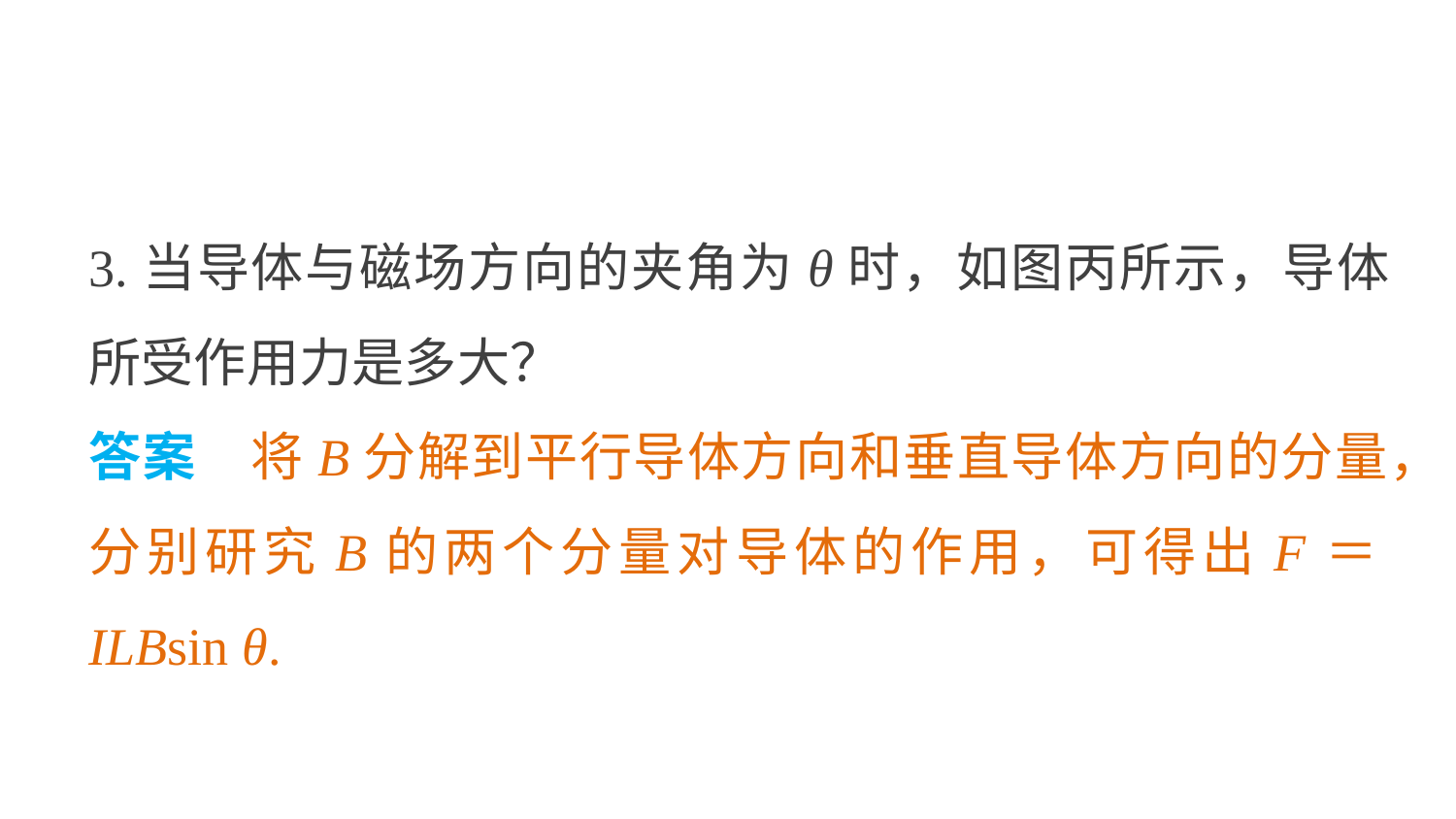

3.当导体与磁场方向的夹角为θ时，如图丙所示，导体所受作用力是多大？
答案　将B分解到平行导体方向和垂直导体方向的分量，分别研究B的两个分量对导体的作用，可得出F＝ILBsin θ.